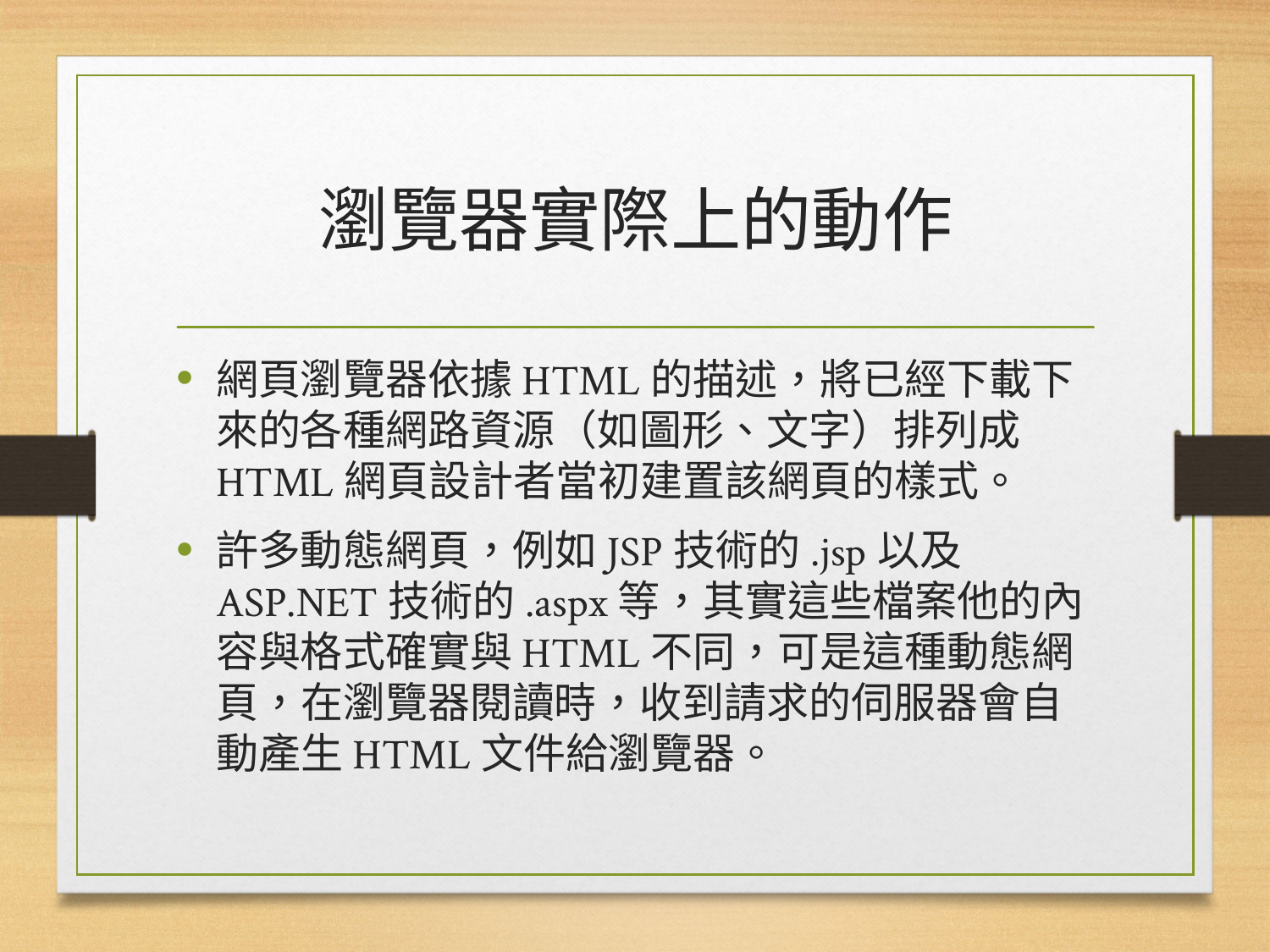

# 瀏覽器實際上的動作
網頁瀏覽器依據HTML的描述，將已經下載下來的各種網路資源（如圖形、文字）排列成HTML網頁設計者當初建置該網頁的樣式。
許多動態網頁，例如JSP技術的.jsp以及ASP.NET技術的.aspx等，其實這些檔案他的內容與格式確實與HTML不同，可是這種動態網頁，在瀏覽器閱讀時，收到請求的伺服器會自動產生HTML文件給瀏覽器。